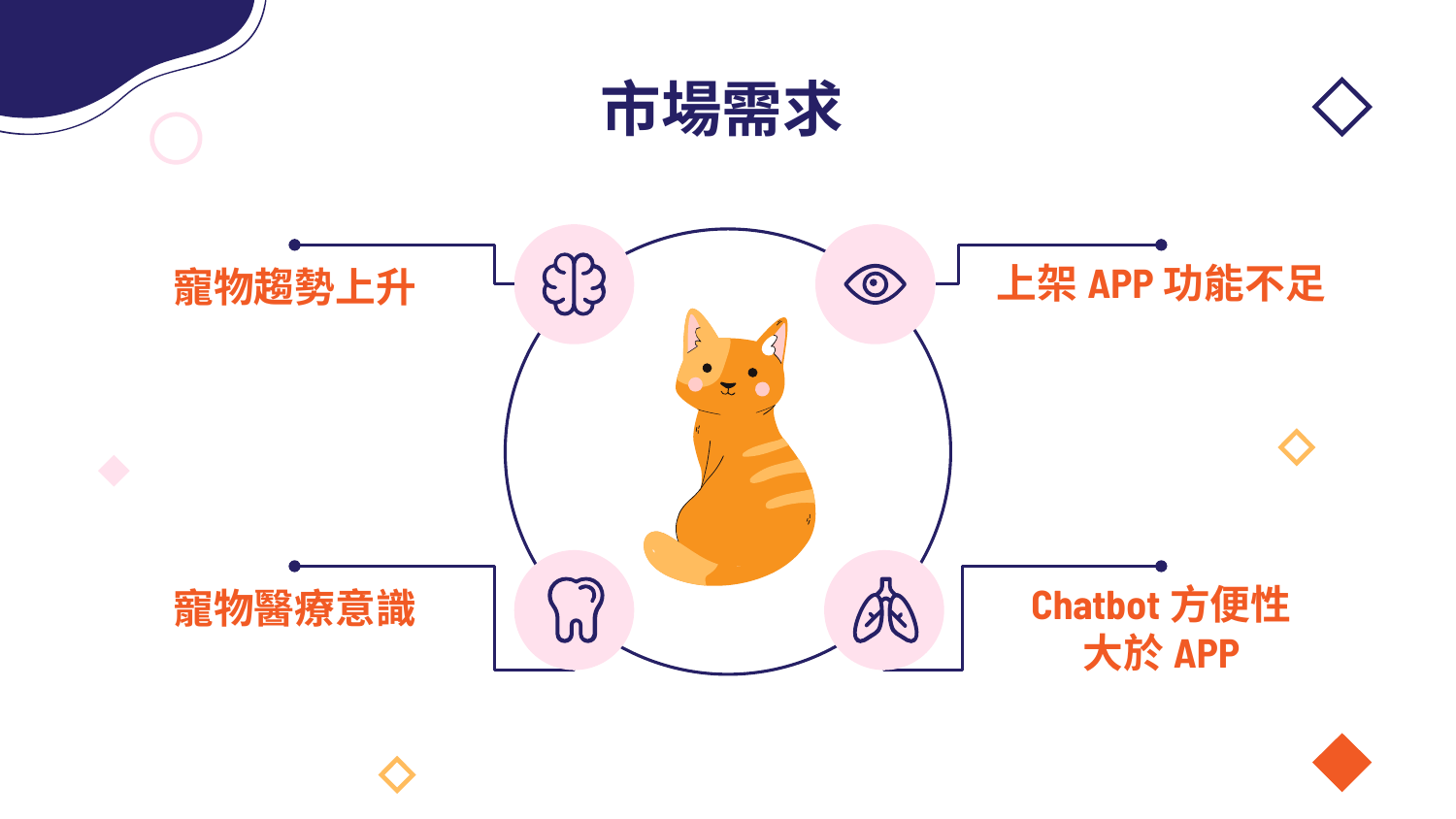

# 市場需求

寵物趨勢上升
上架APP功能不足

Chatbot方便性
大於APP
寵物醫療意識